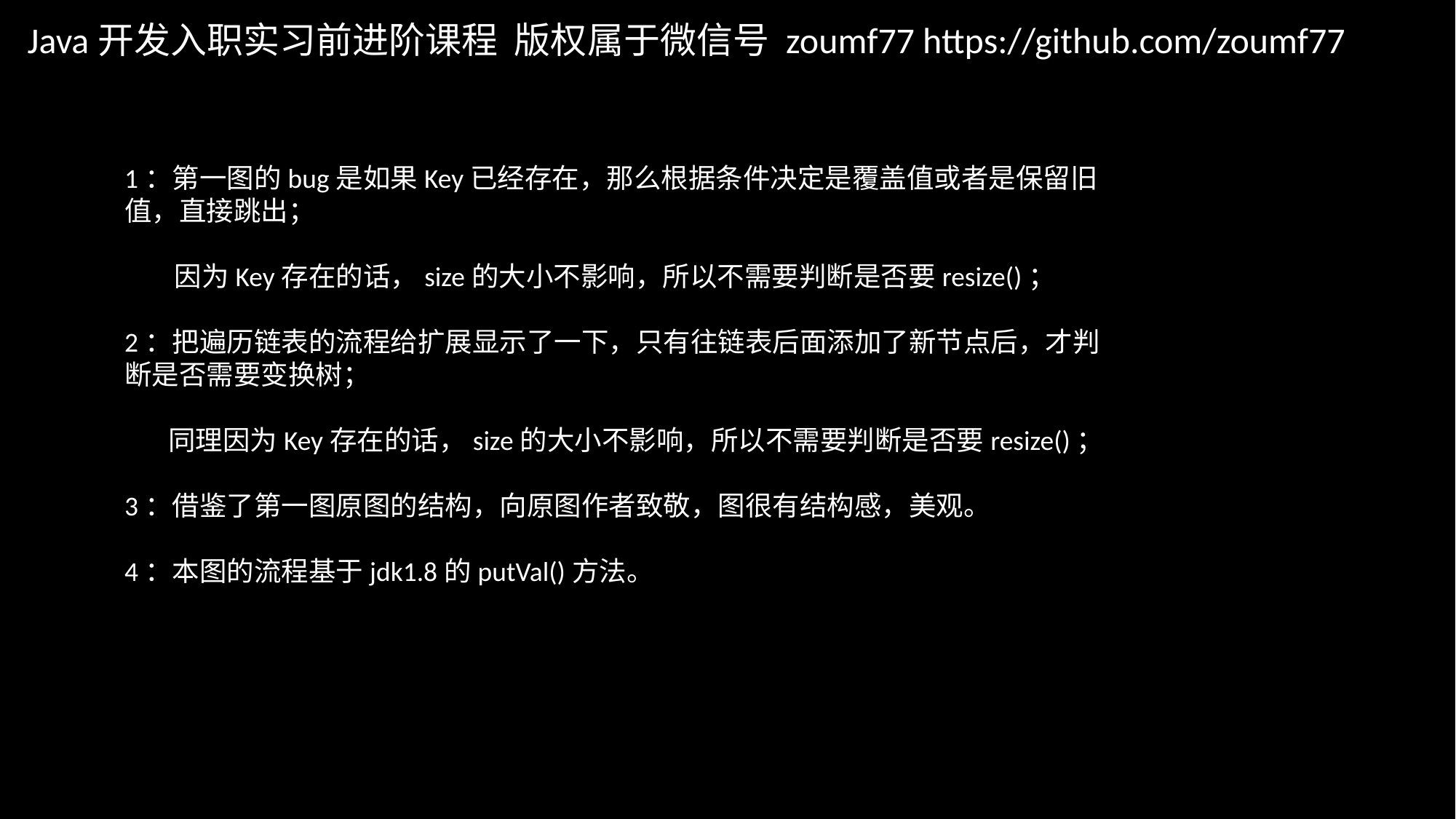

1：第一图的bug是如果Key已经存在，那么根据条件决定是覆盖值或者是保留旧值，直接跳出；

       因为Key存在的话，size的大小不影响，所以不需要判断是否要resize()；

2：把遍历链表的流程给扩展显示了一下，只有往链表后面添加了新节点后，才判断是否需要变换树；

      同理因为Key存在的话，size的大小不影响，所以不需要判断是否要resize()；

3：借鉴了第一图原图的结构，向原图作者致敬，图很有结构感，美观。

4：本图的流程基于jdk1.8的putVal()方法。